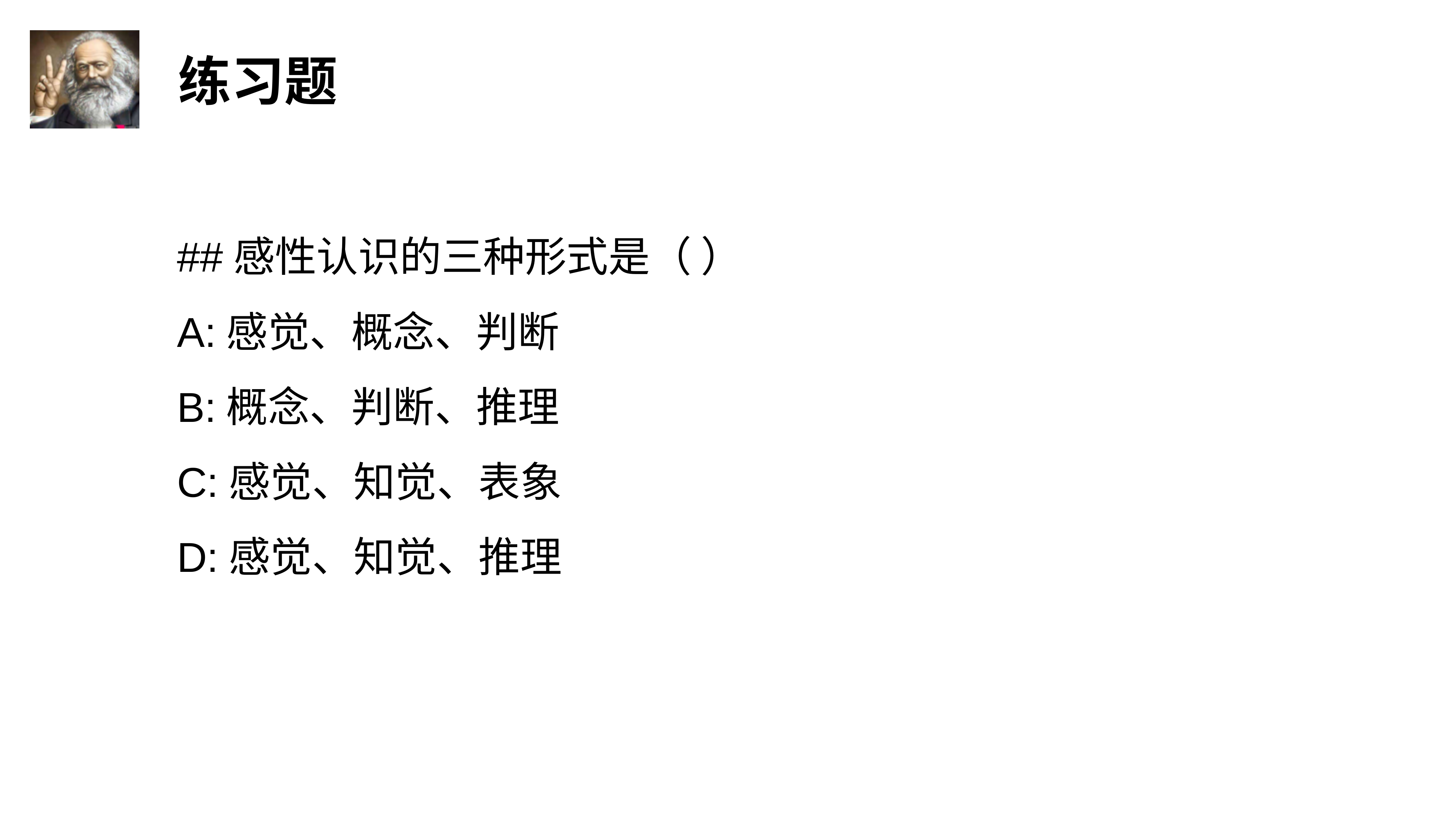

##感性认识的三种形式是（ ）
A:感觉、概念、判断
B:概念、判断、推理
C:感觉、知觉、表象
D:感觉、知觉、推理